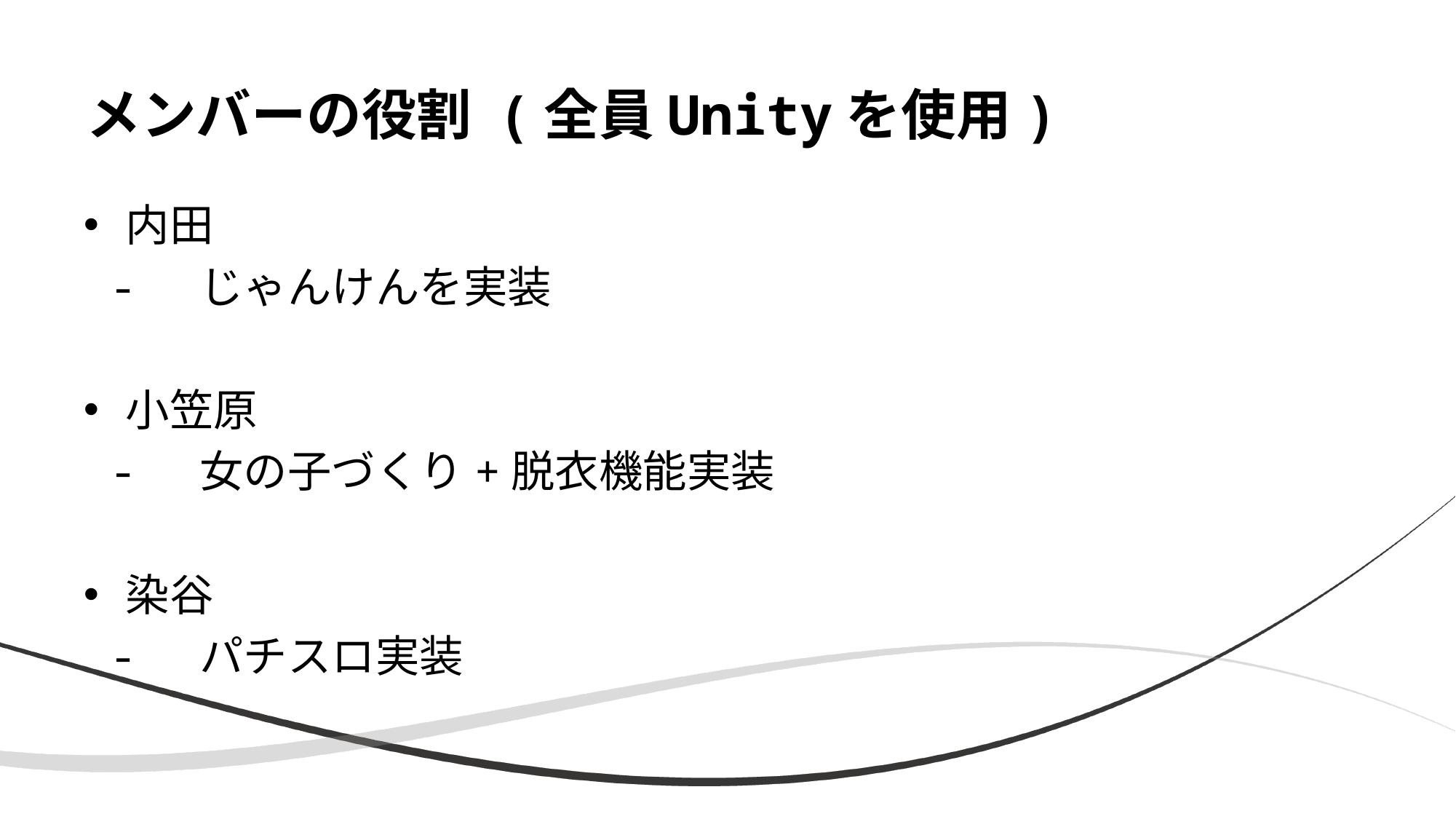

# メンバーの役割 (全員Unityを使用)
内田
 -  じゃんけんを実装

小笠原
 -  女の子づくり+脱衣機能実装

染谷
 -  パチスロ実装